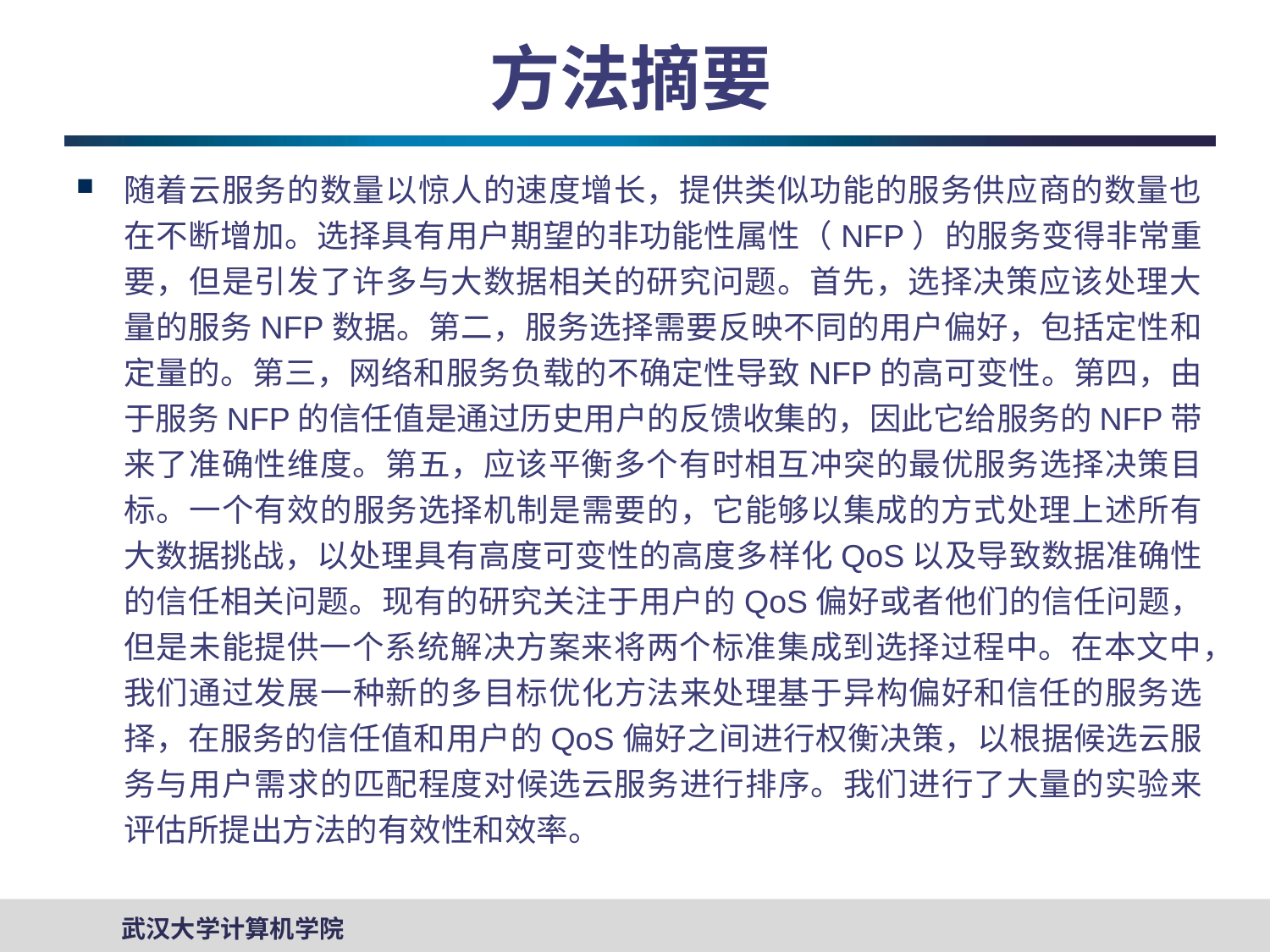

# 方法摘要
随着云服务的数量以惊人的速度增长，提供类似功能的服务供应商的数量也在不断增加。选择具有用户期望的非功能性属性（NFP）的服务变得非常重要，但是引发了许多与大数据相关的研究问题。首先，选择决策应该处理大量的服务NFP数据。第二，服务选择需要反映不同的用户偏好，包括定性和定量的。第三，网络和服务负载的不确定性导致NFP的高可变性。第四，由于服务NFP的信任值是通过历史用户的反馈收集的，因此它给服务的NFP带来了准确性维度。第五，应该平衡多个有时相互冲突的最优服务选择决策目标。一个有效的服务选择机制是需要的，它能够以集成的方式处理上述所有大数据挑战，以处理具有高度可变性的高度多样化QoS以及导致数据准确性的信任相关问题。现有的研究关注于用户的QoS偏好或者他们的信任问题，但是未能提供一个系统解决方案来将两个标准集成到选择过程中。在本文中，我们通过发展一种新的多目标优化方法来处理基于异构偏好和信任的服务选择，在服务的信任值和用户的QoS偏好之间进行权衡决策，以根据候选云服务与用户需求的匹配程度对候选云服务进行排序。我们进行了大量的实验来评估所提出方法的有效性和效率。